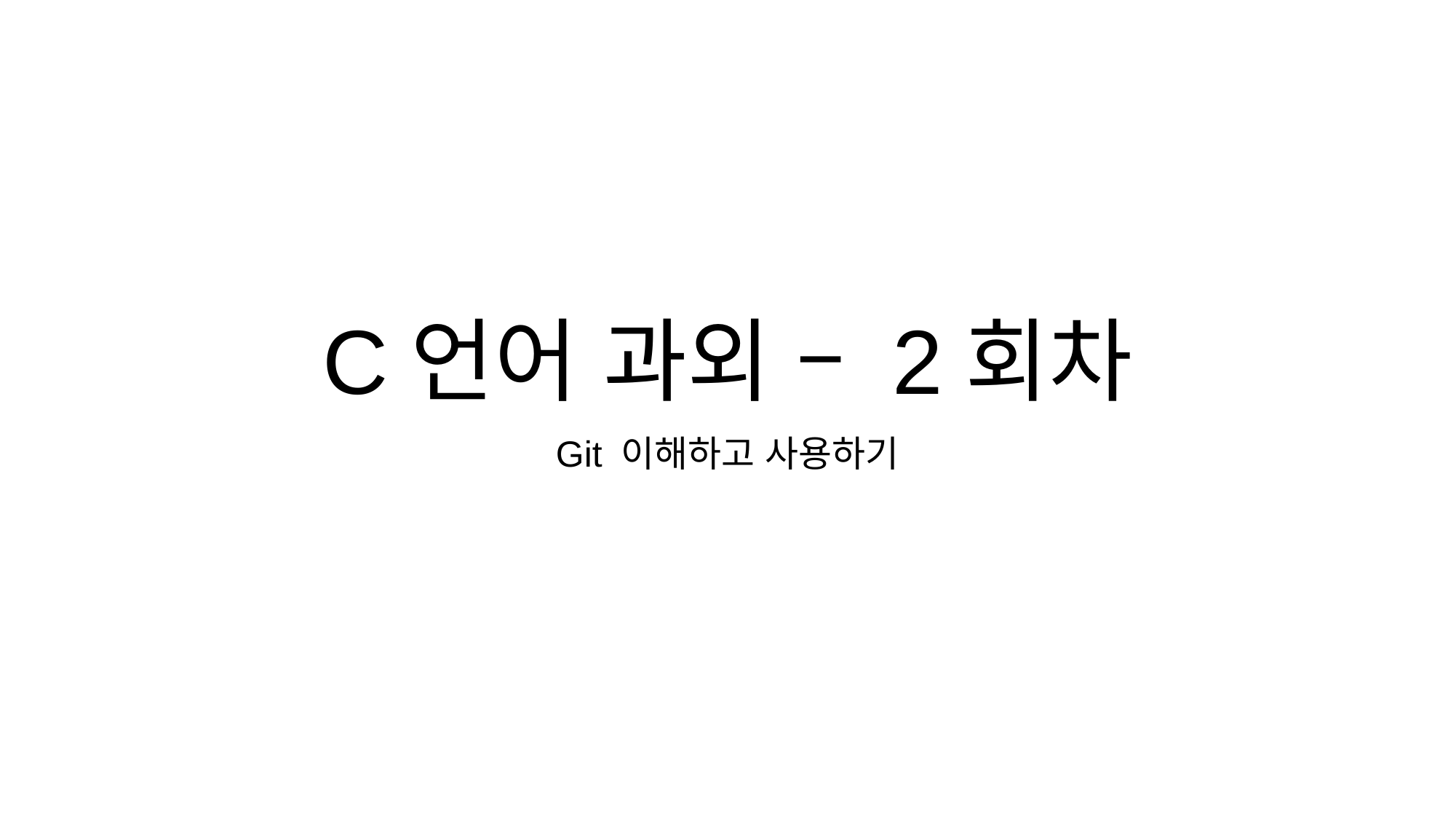

# C언어 과외 – 2회차
Git 이해하고 사용하기